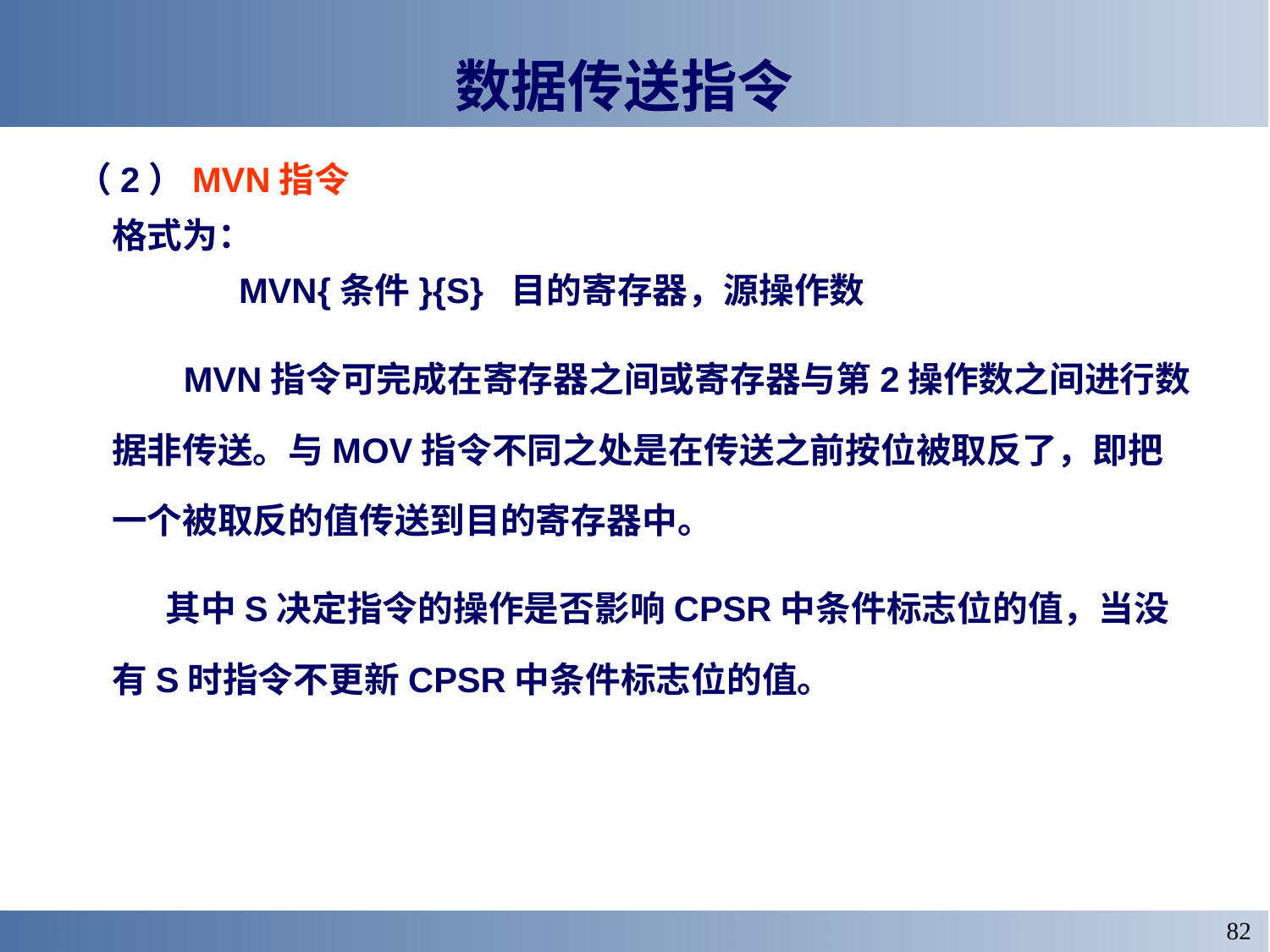

# 数据传送指令
（2）MVN指令
	格式为：
		MVN{条件}{S}  目的寄存器，源操作数
           MVN指令可完成在寄存器之间或寄存器与第2操作数之间进行数据非传送。与MOV指令不同之处是在传送之前按位被取反了，即把一个被取反的值传送到目的寄存器中。
          其中S决定指令的操作是否影响CPSR中条件标志位的值，当没有S时指令不更新CPSR中条件标志位的值。